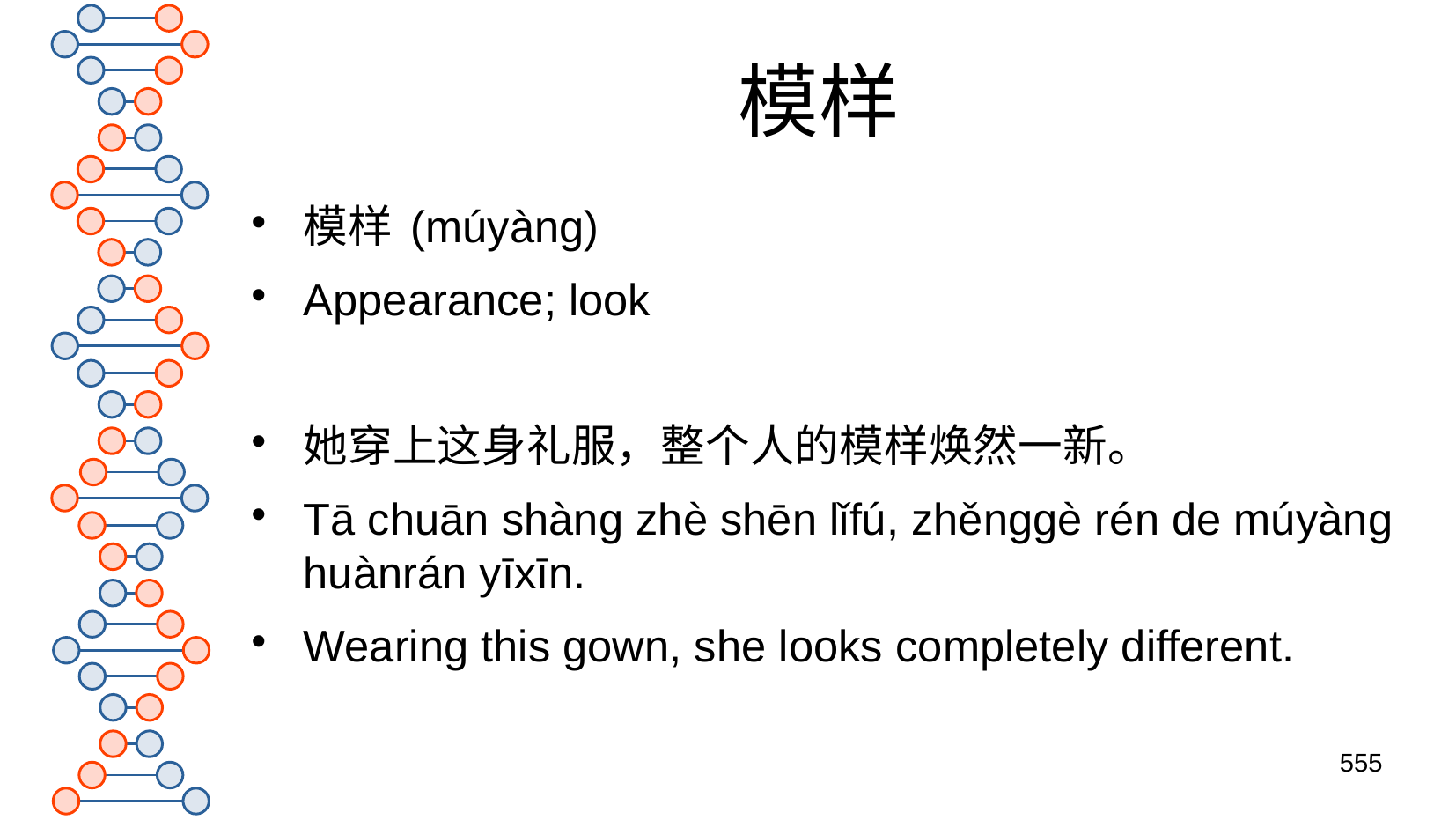

# 模样
模样 (múyàng)
Appearance; look

她穿上这身礼服，整个人的模样焕然一新。
Tā chuān shàng zhè shēn lǐfú, zhěnggè rén de múyàng huànrán yīxīn.
Wearing this gown, she looks completely different.
555